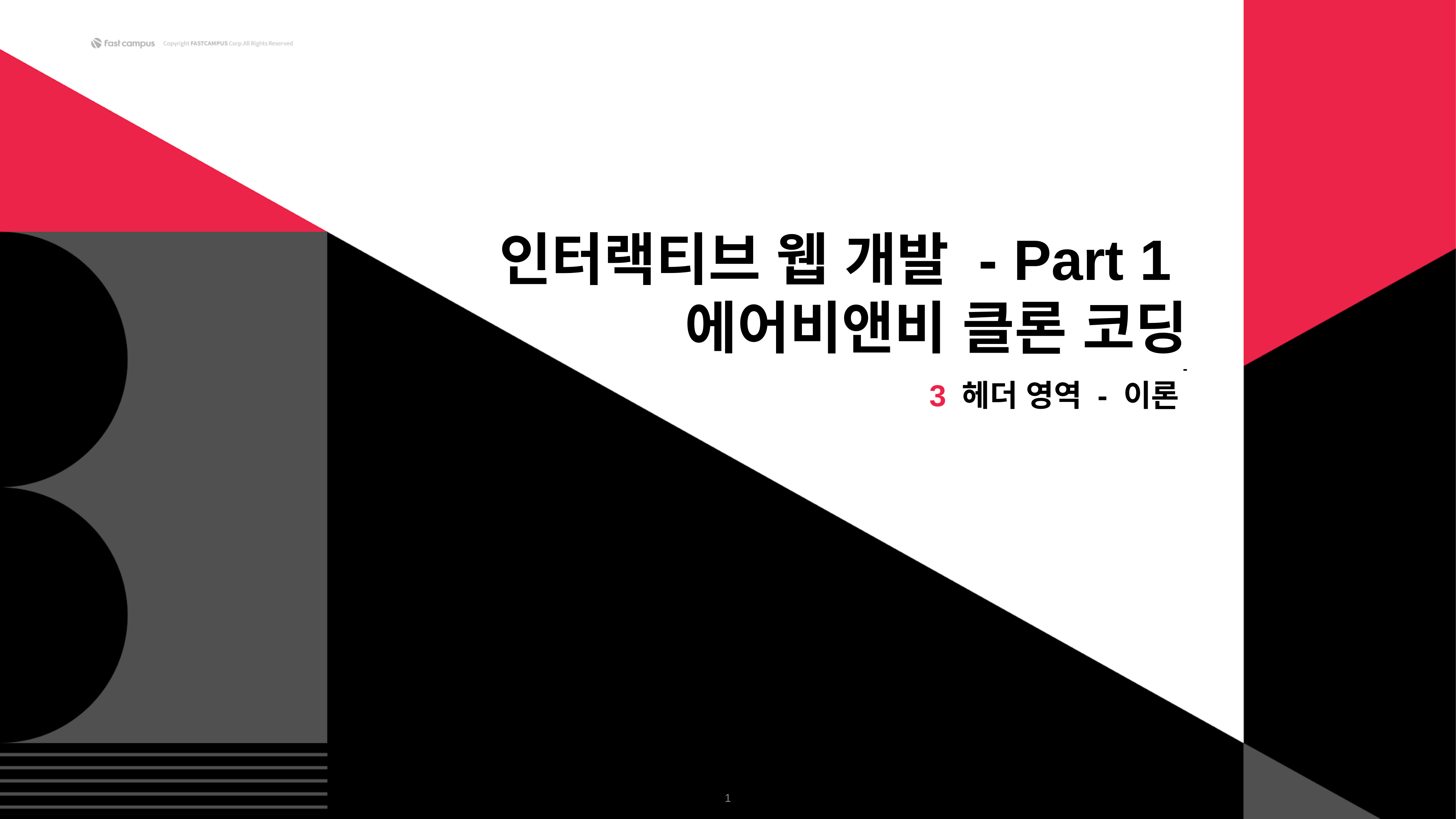

인터랙티브 웹 개발 - Part 1
에어비앤비 클론 코딩
 -
3 헤더 영역 - 이론
1